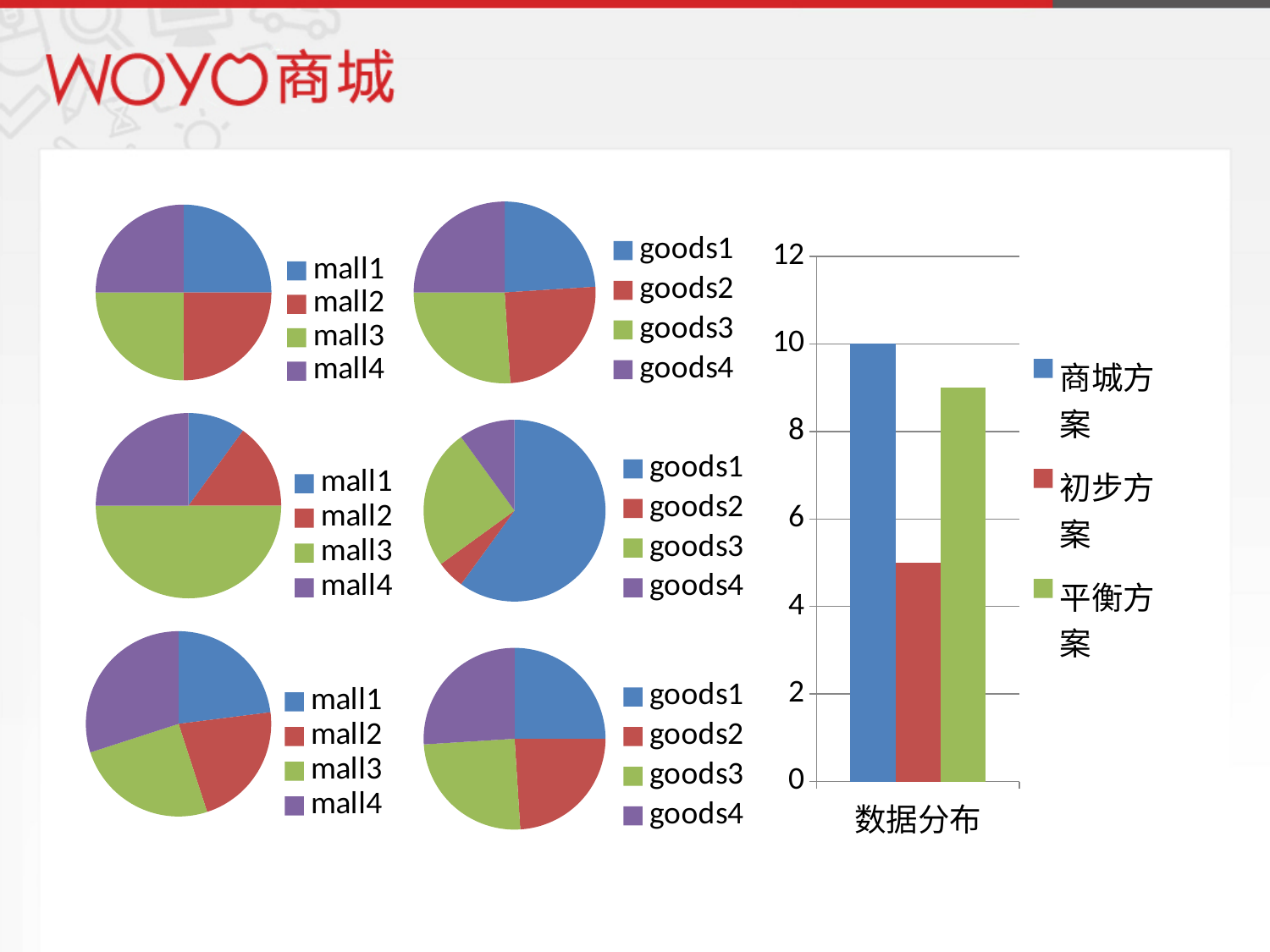

### Chart

| Category | 商品分布 | 商品分布 |
|---|---|---|
| mall1 | 2.5 | 2.5 |
| mall2 | 2.5 | 2.5 |
| mall3 | 2.5 | 2.5 |
| mall4 | 2.5 | 2.5 |

### Chart

| Category | 商品分布 |
|---|---|
| goods1 | 2.4 |
| goods2 | 2.5 |
| goods3 | 2.6 |
| goods4 | 2.5 |

### Chart

| Category | 商城方案 | 初步方案 | 平衡方案 |
|---|---|---|---|
| 数据分布 | 10.0 | 5.0 | 9.0 |

### Chart

| Category | 商品分布 | 商品分布 | 商品分布 | 商品分布 |
|---|---|---|---|---|
| mall1 | 1.0 | 1.0 | 1.0 | 1.0 |
| mall2 | 1.5 | 1.5 | 1.5 | 1.5 |
| mall3 | 5.0 | 5.0 | 5.0 | 5.0 |
| mall4 | 2.5 | 2.5 | 2.5 | 2.5 |

### Chart

| Category | 商品分布 |
|---|---|
| goods1 | 6.0 |
| goods2 | 0.5 |
| goods3 | 2.5 |
| goods4 | 1.0 |

### Chart

| Category | 商品分布 | 商品分布 | 商品分布 | 商品分布 |
|---|---|---|---|---|
| mall1 | 2.3 | 2.3 | 2.3 | 2.3 |
| mall2 | 2.2 | 2.2 | 2.2 | 2.2 |
| mall3 | 2.5 | 2.5 | 2.5 | 2.5 |
| mall4 | 3.0 | 3.0 | 3.0 | 3.0 |

### Chart

| Category | 商品分布 |
|---|---|
| goods1 | 2.5 |
| goods2 | 2.4 |
| goods3 | 2.5 |
| goods4 | 2.6 |